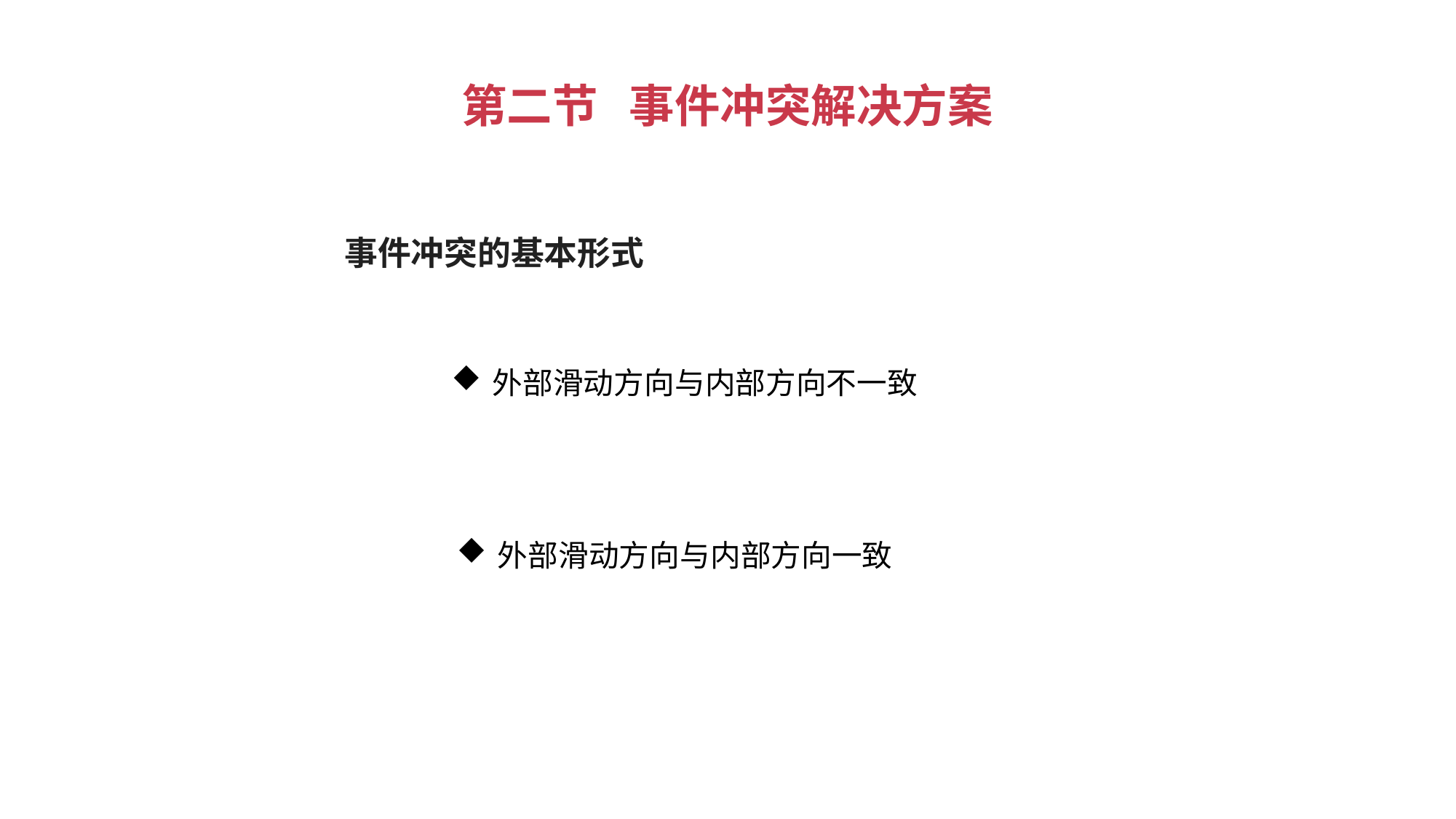

第二节   事件冲突解决方案
 事件冲突的基本形式
外部滑动方向与内部方向不一致
外部滑动方向与内部方向一致